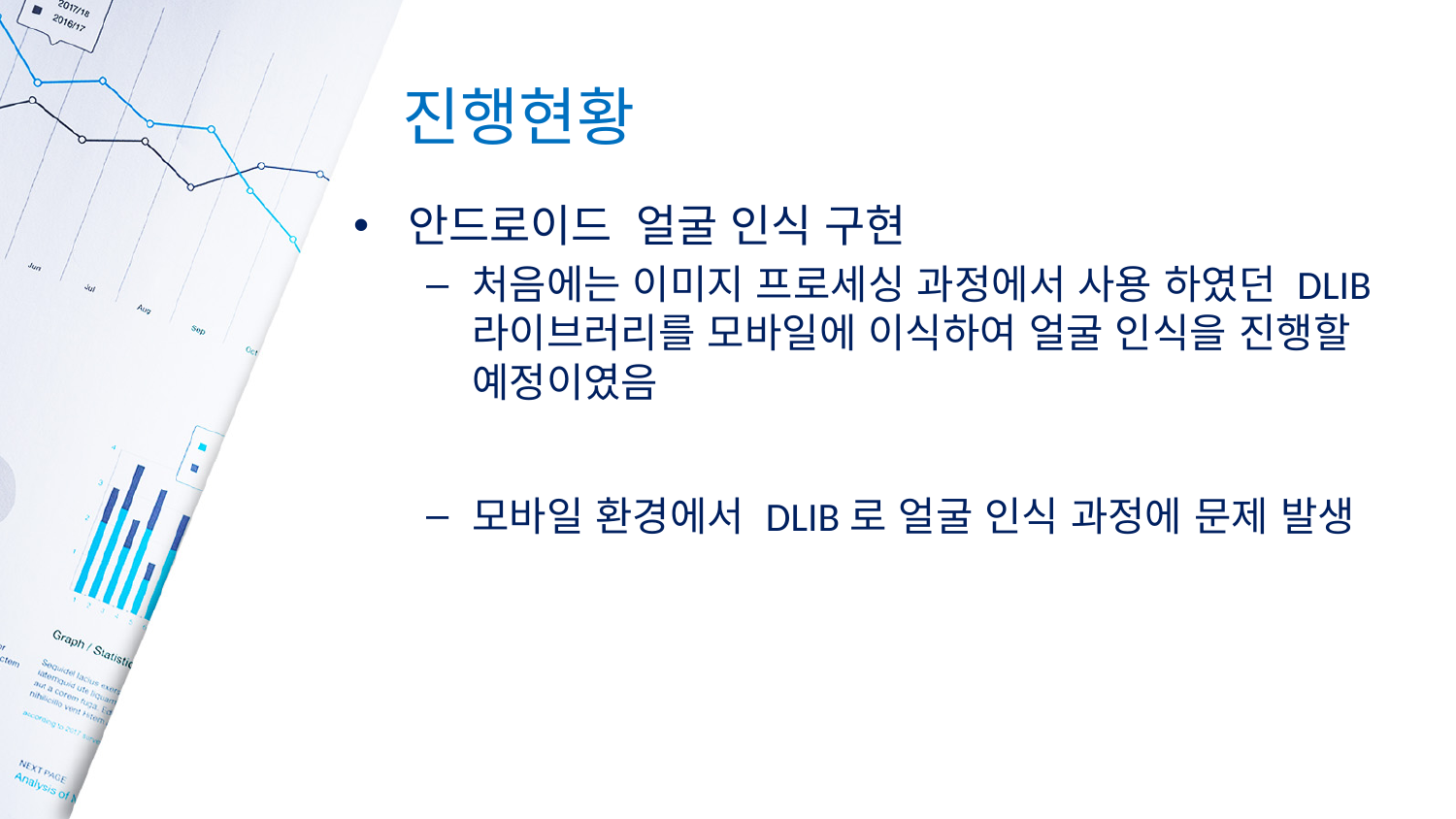

# 진행현황
안드로이드  얼굴 인식 구현
처음에는 이미지 프로세싱 과정에서 사용 하였던 DLIB 라이브러리를 모바일에 이식하여 얼굴 인식을 진행할 예정이였음

모바일 환경에서 DLIB로 얼굴 인식 과정에 문제 발생